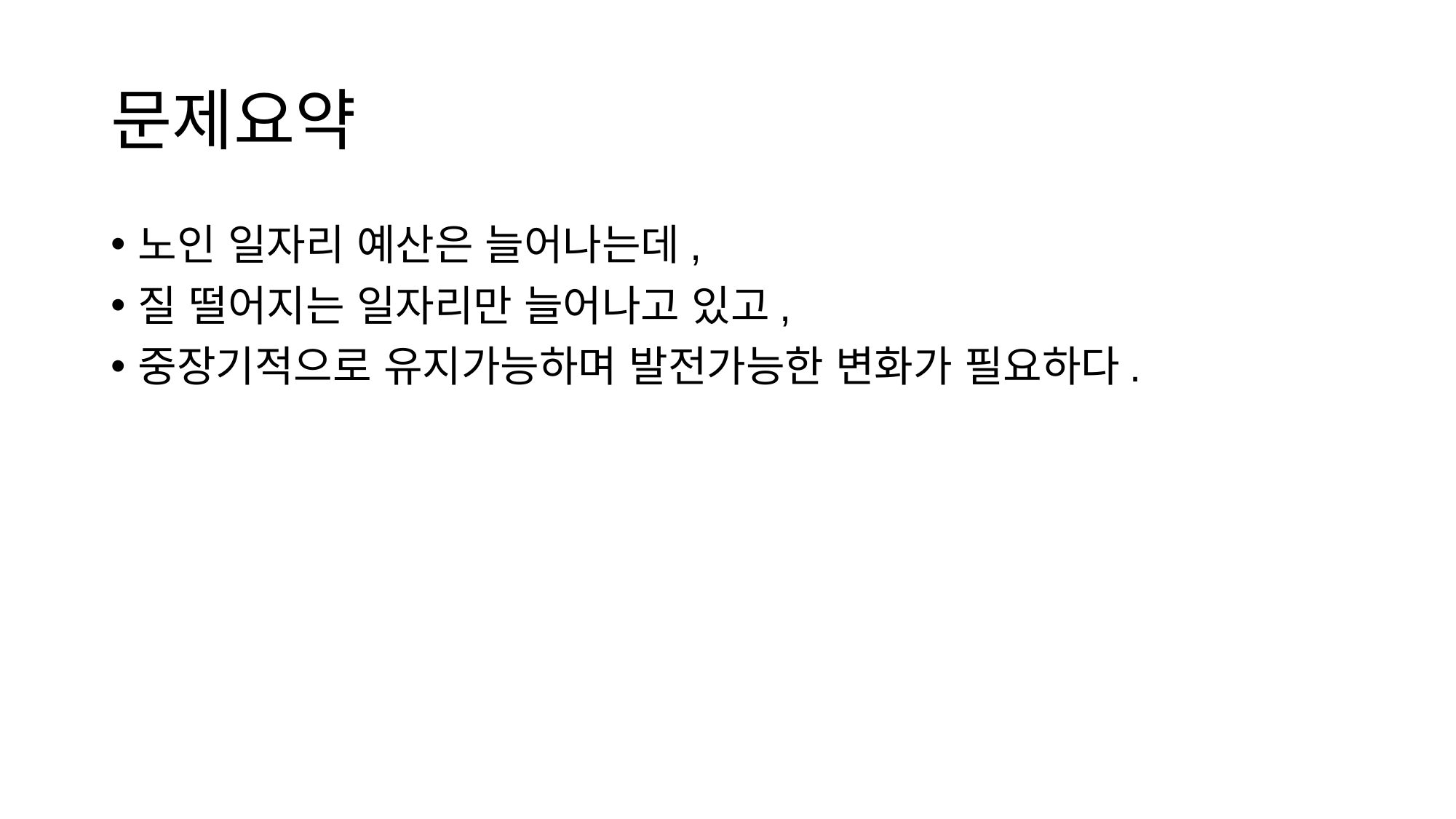

# 문제요약
노인 일자리 예산은 늘어나는데,
질 떨어지는 일자리만 늘어나고 있고,
중장기적으로 유지가능하며 발전가능한 변화가 필요하다.